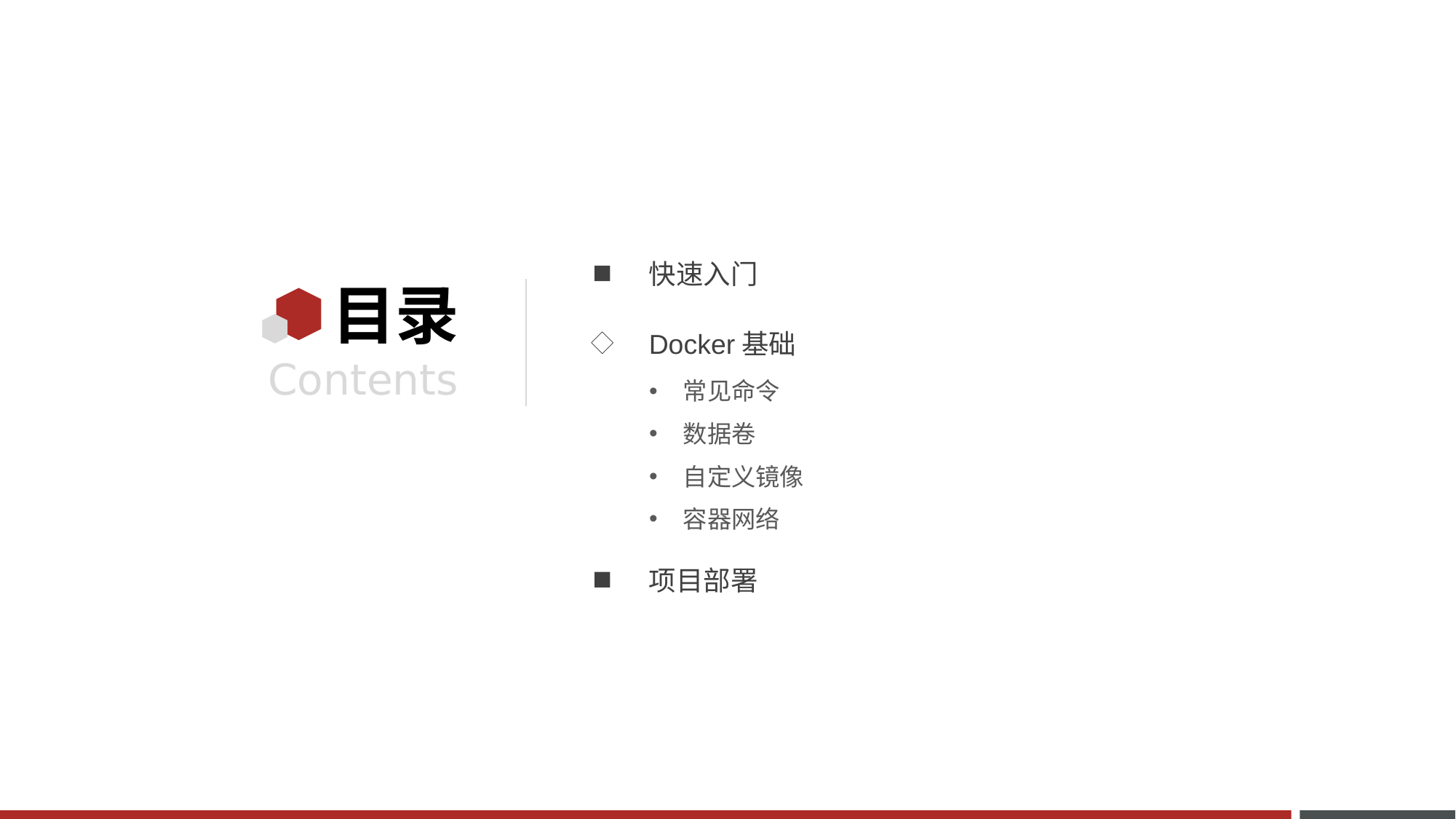

快速入门

Docker基础

常见命令
数据卷
自定义镜像
容器网络
部署前端
部署Java
DockerCompose
项目部署